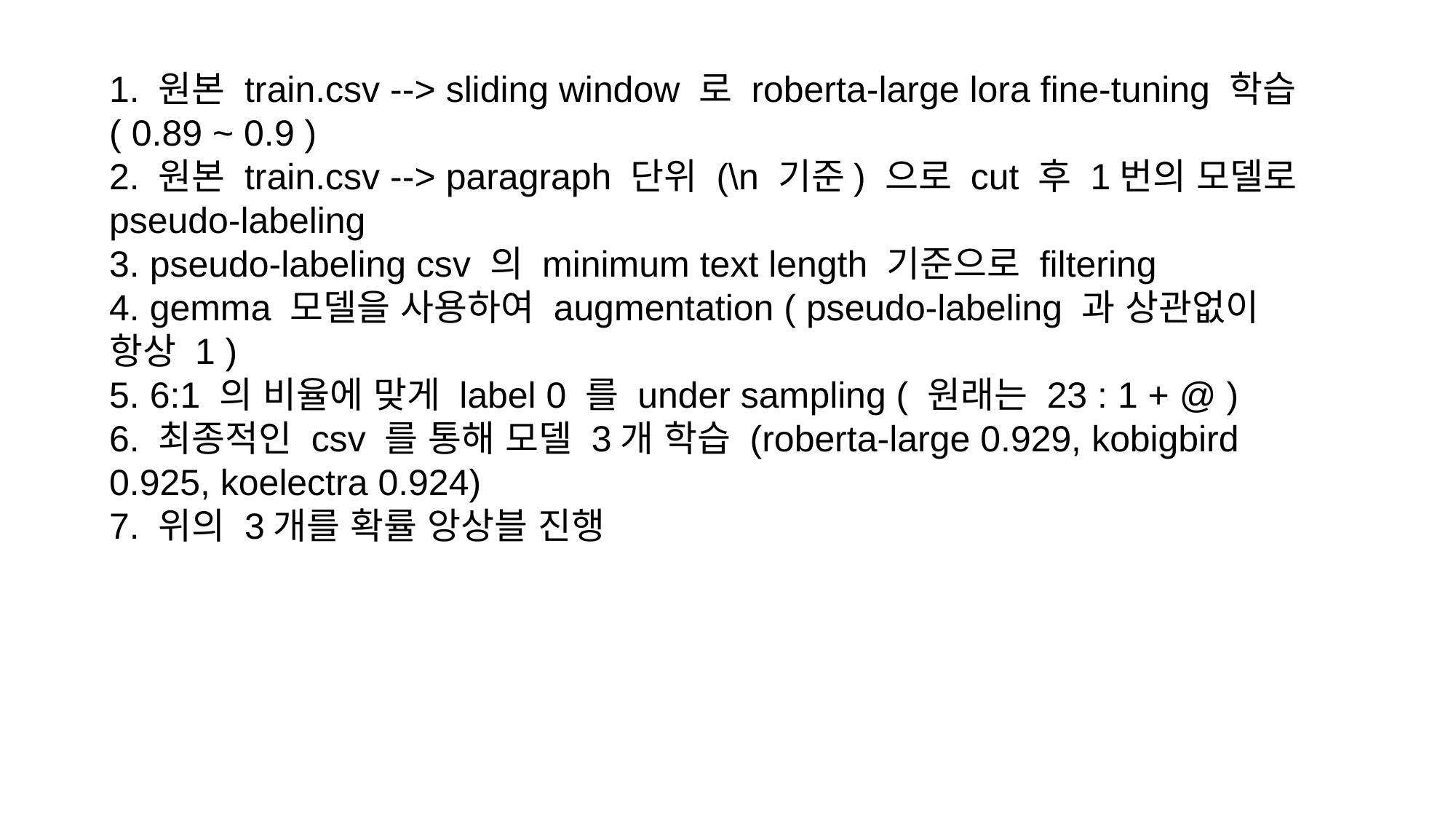

1. 원본 train.csv --> sliding window 로 roberta-large lora fine-tuning 학습 ( 0.89 ~ 0.9 )
2. 원본 train.csv --> paragraph 단위 (\n 기준) 으로 cut 후 1번의 모델로 pseudo-labeling
3. pseudo-labeling csv 의 minimum text length 기준으로 filtering
4. gemma 모델을 사용하여 augmentation ( pseudo-labeling 과 상관없이 항상 1 )
5. 6:1 의 비율에 맞게 label 0 를 under sampling ( 원래는 23 : 1 + @ )
6. 최종적인 csv 를 통해 모델 3개 학습 (roberta-large 0.929, kobigbird 0.925, koelectra 0.924)
7. 위의 3개를 확률 앙상블 진행